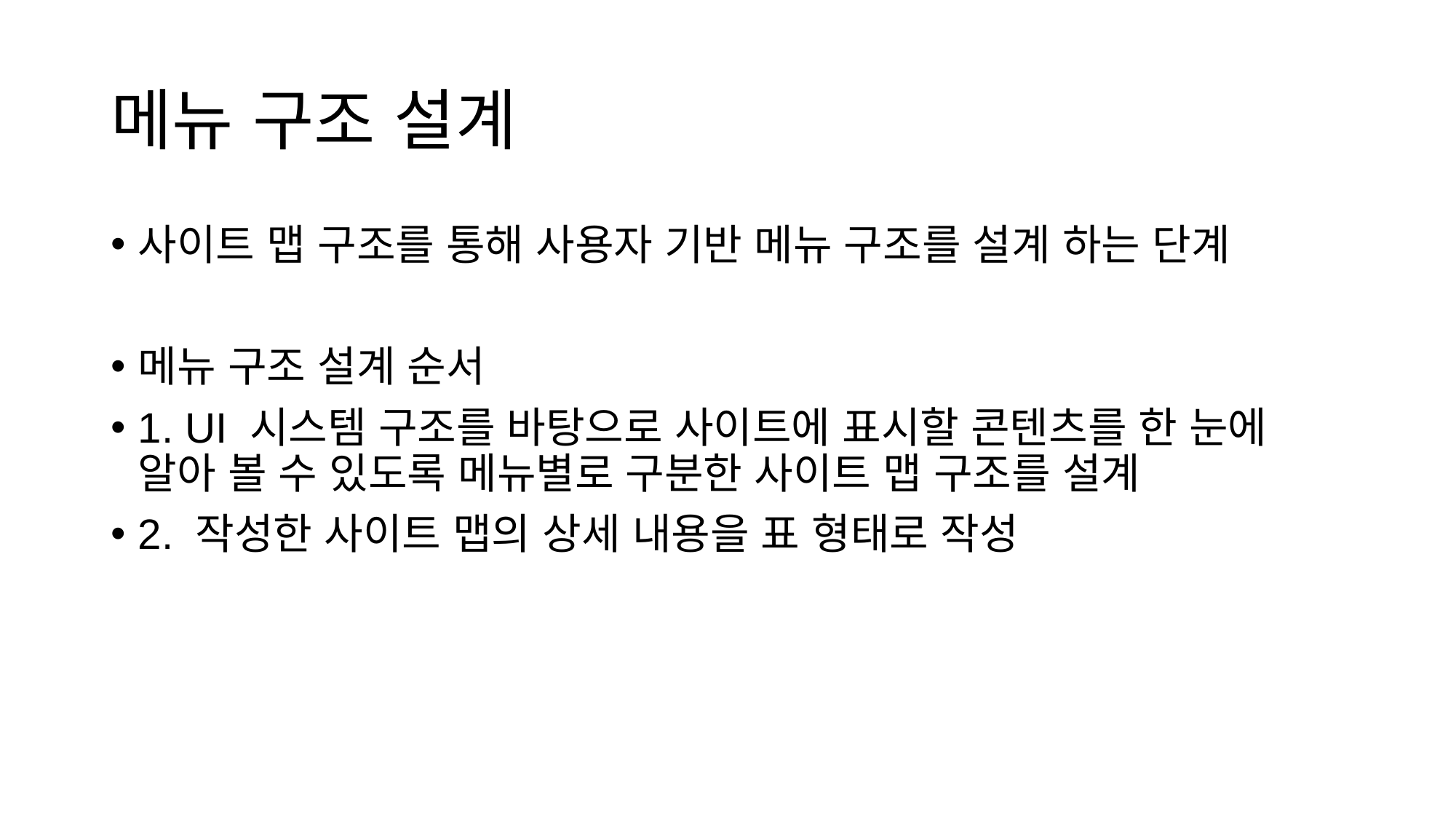

# 메뉴 구조 설계
사이트 맵 구조를 통해 사용자 기반 메뉴 구조를 설계 하는 단계

메뉴 구조 설계 순서
1. UI 시스템 구조를 바탕으로 사이트에 표시할 콘텐츠를 한 눈에 알아 볼 수 있도록 메뉴별로 구분한 사이트 맵 구조를 설계
2. 작성한 사이트 맵의 상세 내용을 표 형태로 작성